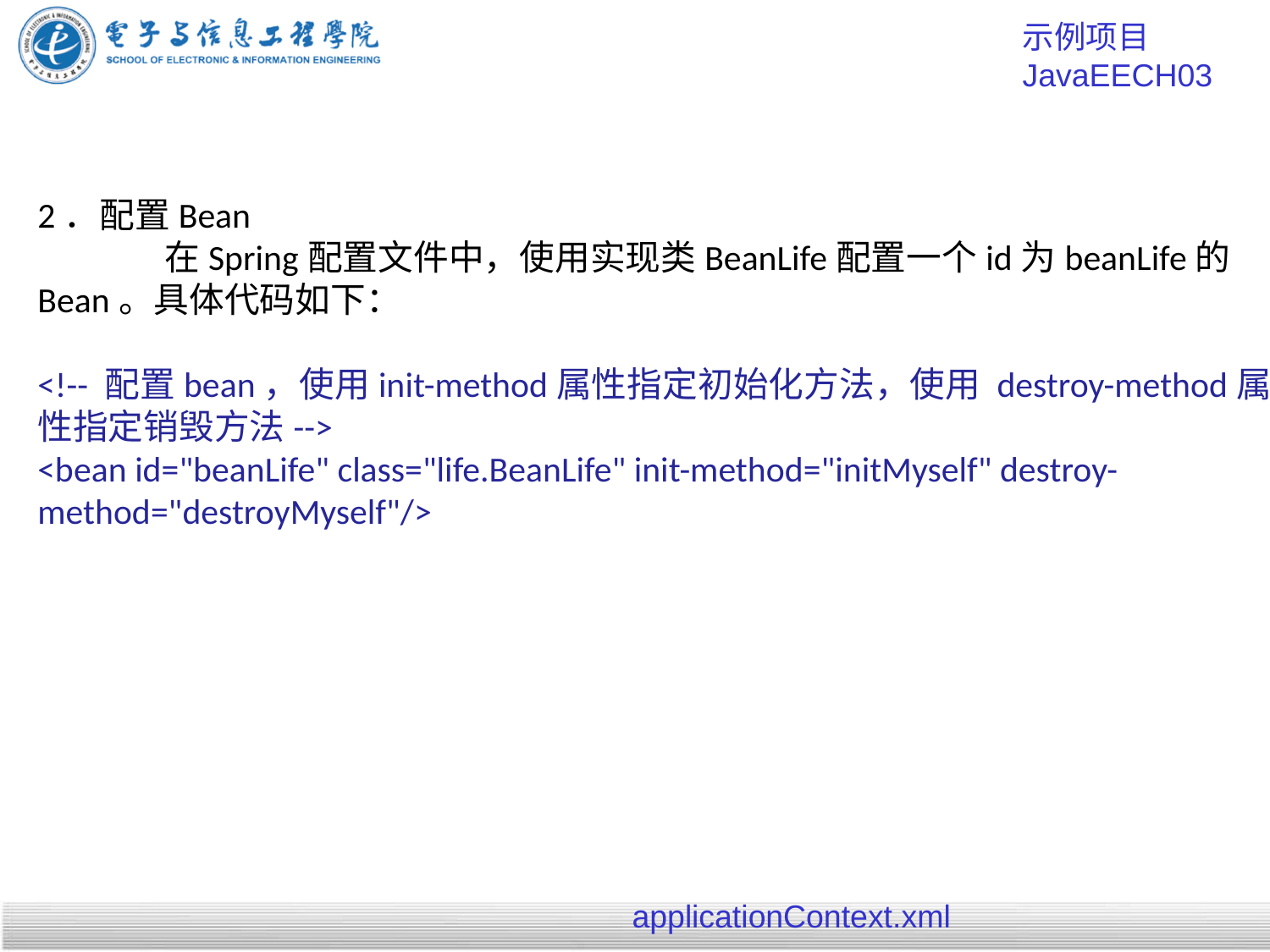

示例项目 JavaEECH03
2．配置Bean
	在Spring配置文件中，使用实现类BeanLife配置一个id为beanLife的Bean。具体代码如下：

<!-- 配置bean，使用init-method属性指定初始化方法，使用 destroy-method属性指定销毁方法-->
<bean id="beanLife" class="life.BeanLife" init-method="initMyself" destroy-method="destroyMyself"/>
applicationContext.xml